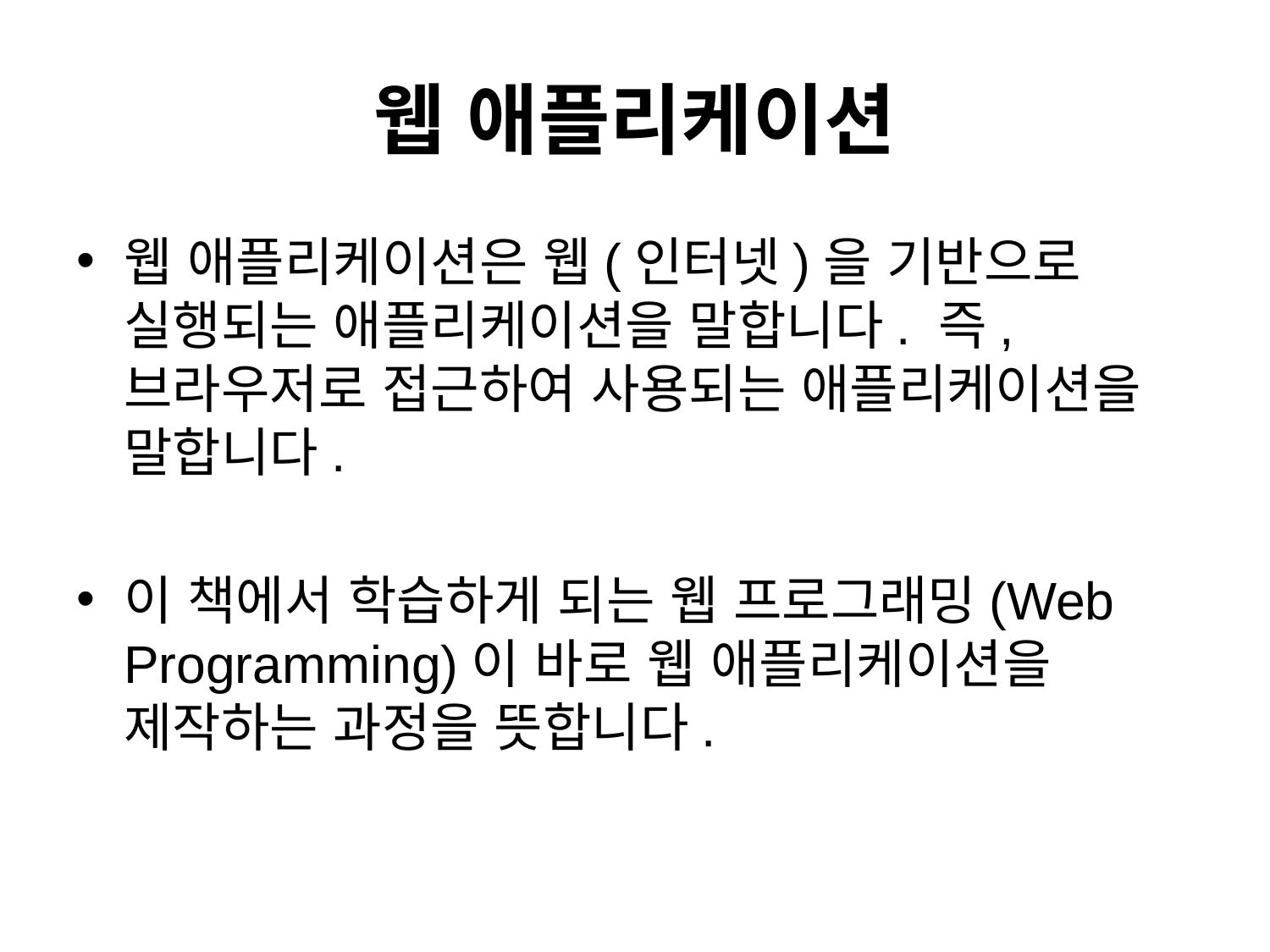

# 웹 애플리케이션
웹 애플리케이션은 웹(인터넷)을 기반으로 실행되는 애플리케이션을 말합니다. 즉, 브라우저로 접근하여 사용되는 애플리케이션을 말합니다.

이 책에서 학습하게 되는 웹 프로그래밍(Web Programming)이 바로 웹 애플리케이션을 제작하는 과정을 뜻합니다.